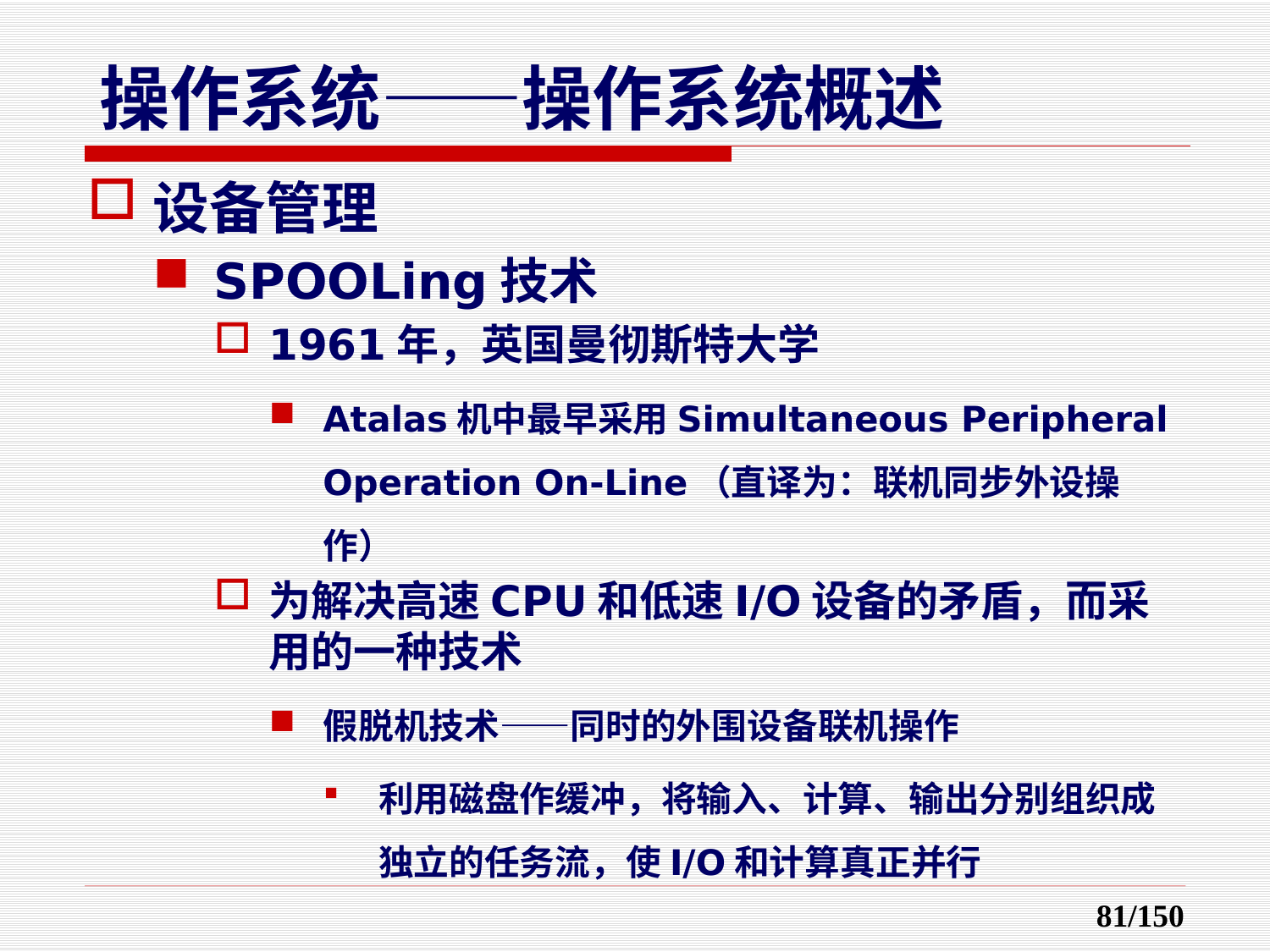

设备管理
SPOOLing技术
1961年，英国曼彻斯特大学
Atalas机中最早采用Simultaneous Peripheral Operation On-Line（直译为：联机同步外设操作）
为解决高速CPU和低速I/O设备的矛盾，而采用的一种技术
假脱机技术——同时的外围设备联机操作
利用磁盘作缓冲，将输入、计算、输出分别组织成独立的任务流，使I/O和计算真正并行